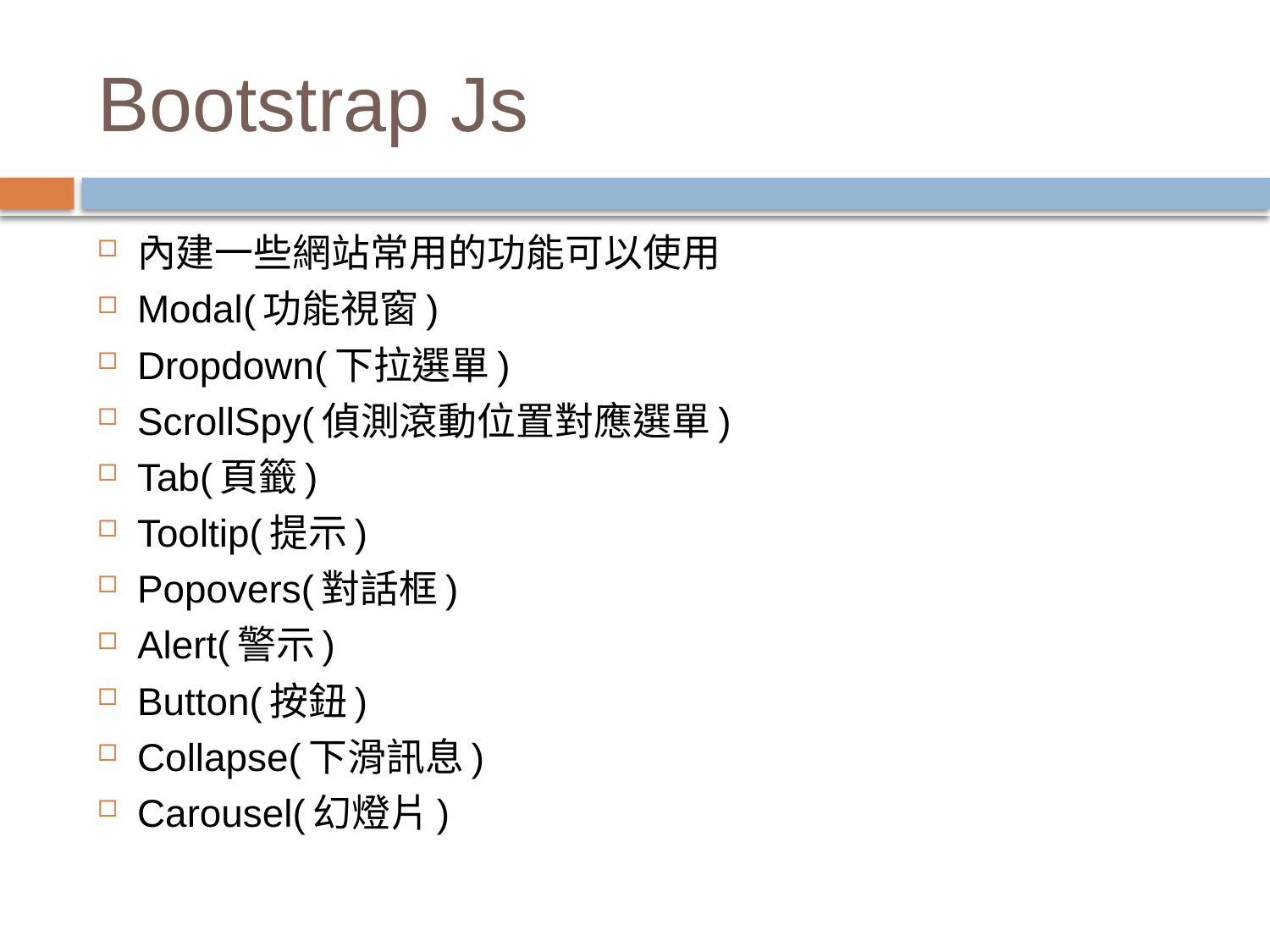

# Bootstrap Js
內建一些網站常用的功能可以使用
Modal(功能視窗)
Dropdown(下拉選單)
ScrollSpy(偵測滾動位置對應選單)
Tab(頁籤)
Tooltip(提示)
Popovers(對話框)
Alert(警示)
Button(按鈕)
Collapse(下滑訊息)
Carousel(幻燈片)